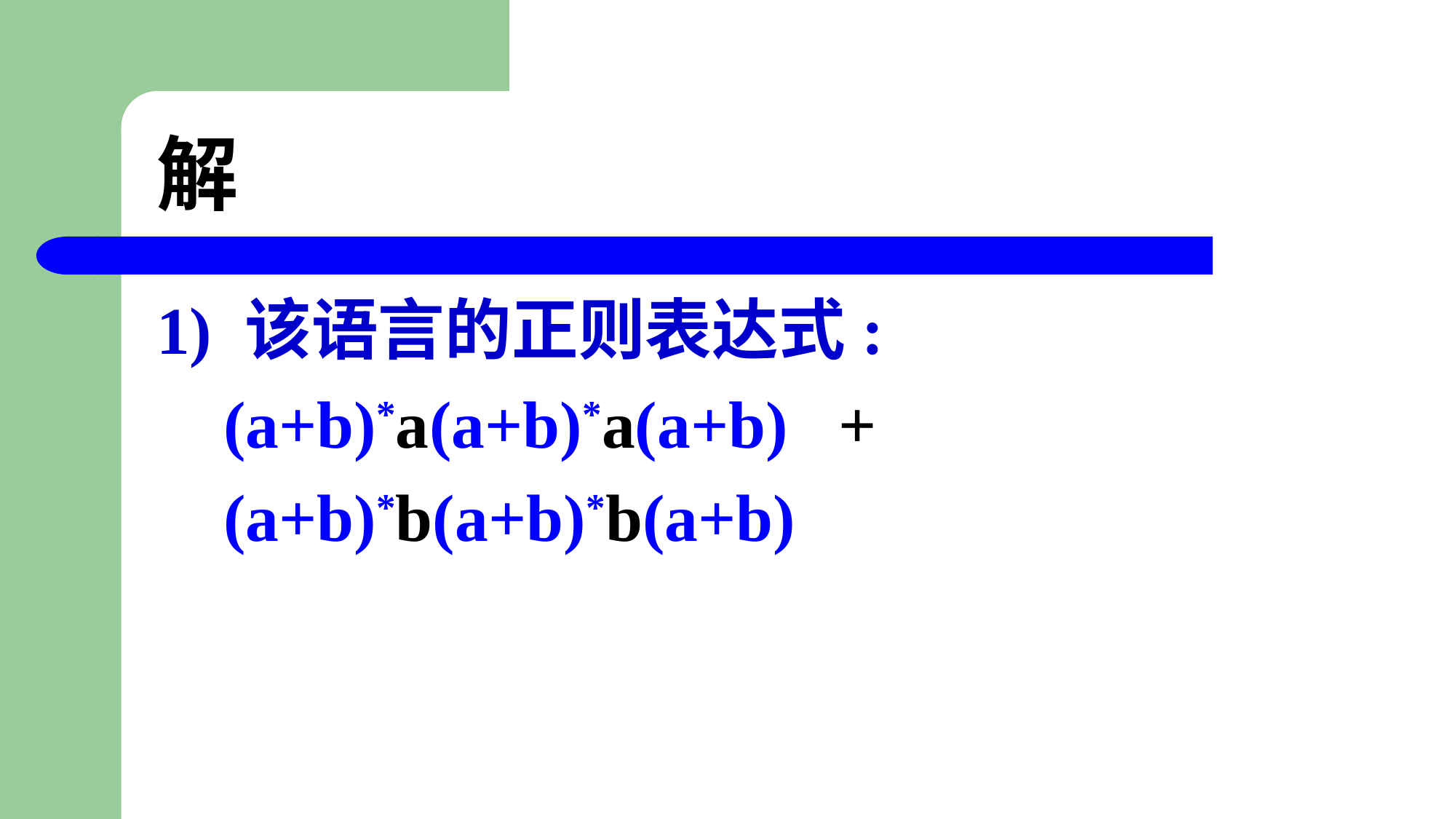

# 解
1) 该语言的正则表达式:
    (a+b)*a(a+b)*a(a+b)   +
    (a+b)*b(a+b)*b(a+b)